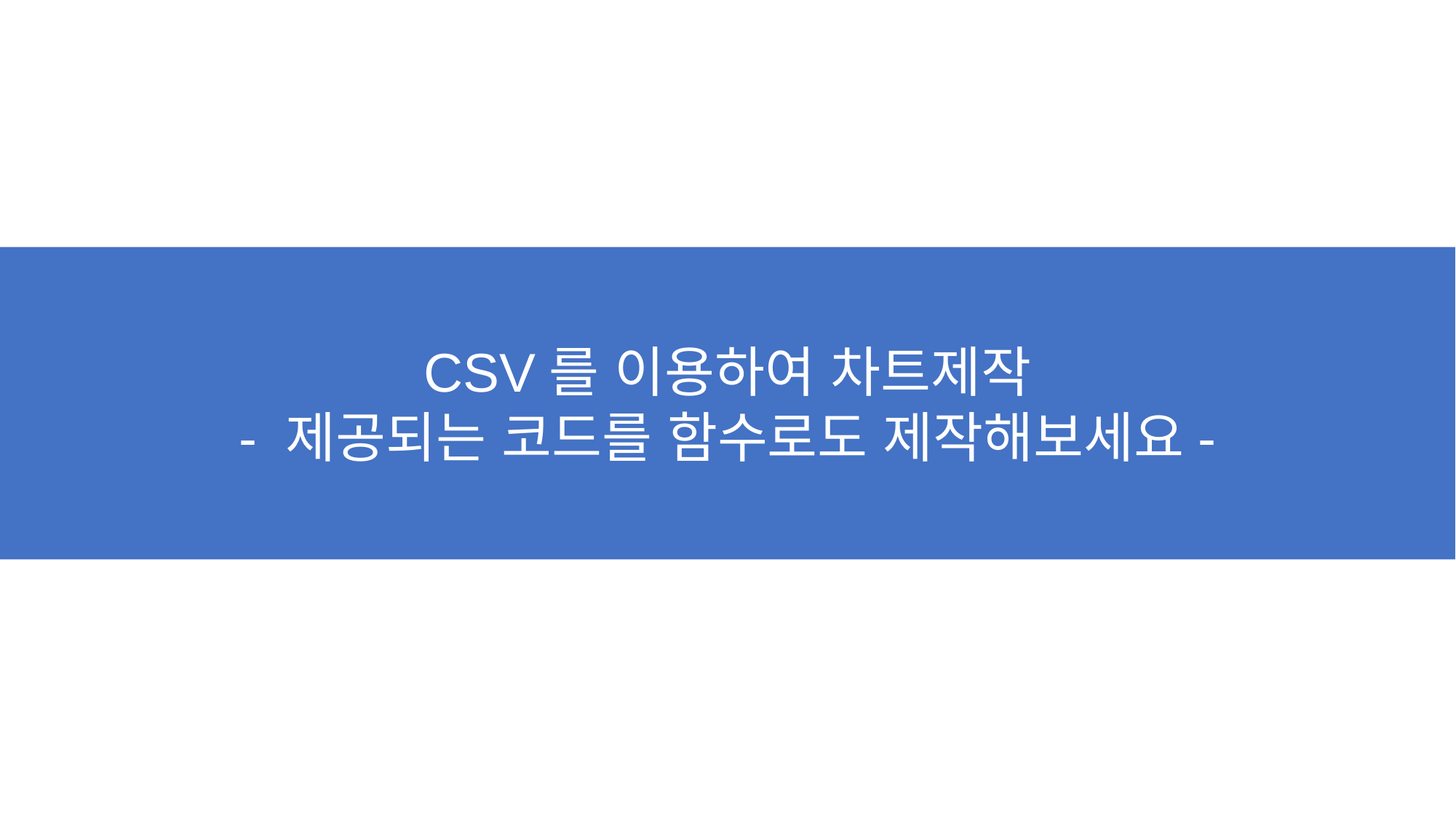

CSV를 이용하여 차트제작
- 제공되는 코드를 함수로도 제작해보세요-